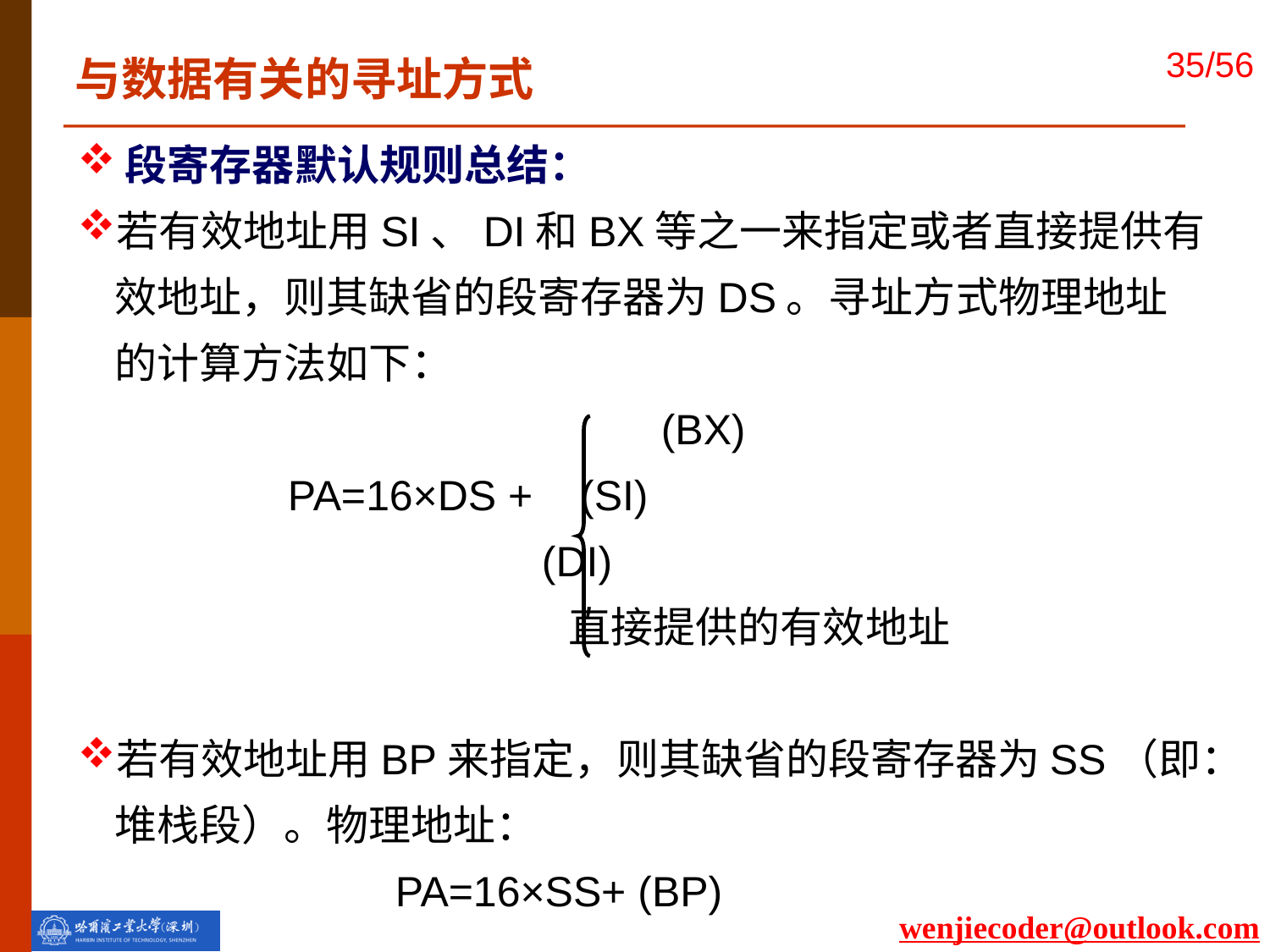

与数据有关的寻址方式
段寄存器默认规则总结：
若有效地址用SI、DI和BX等之一来指定或者直接提供有效地址，则其缺省的段寄存器为DS。寻址方式物理地址的计算方法如下：
                                            (BX)
	       PA=16×DS +    (SI)
			       (DI)
                                            直接提供的有效地址

若有效地址用BP来指定，则其缺省的段寄存器为SS（即：堆栈段）。物理地址：
		PA=16×SS+ (BP)